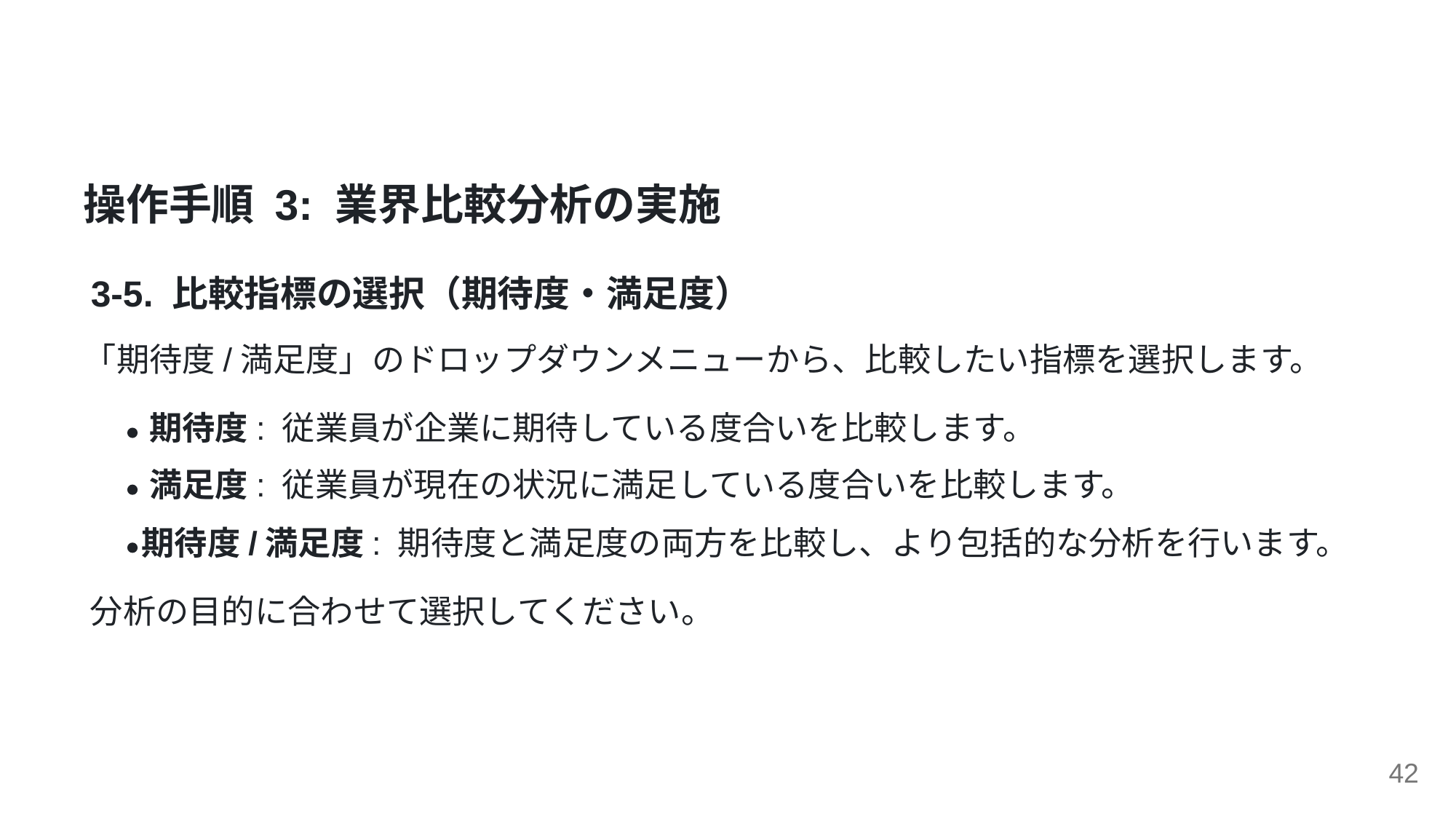

操作⼿順 3: 業界⽐較分析の実施
3-5. ⽐較指標の選択（期待度・満⾜度）
「期待度/満⾜度」のドロップダウンメニューから、⽐較したい指標を選択します。
期待度: 従業員が企業に期待している度合いを⽐較します。

満⾜度: 従業員が現在の状況に満⾜している度合いを⽐較します。

期待度/満⾜度: 期待度と満⾜度の両⽅を⽐較し、より包括的な分析を⾏います。

分析の⽬的に合わせて選択してください。
42